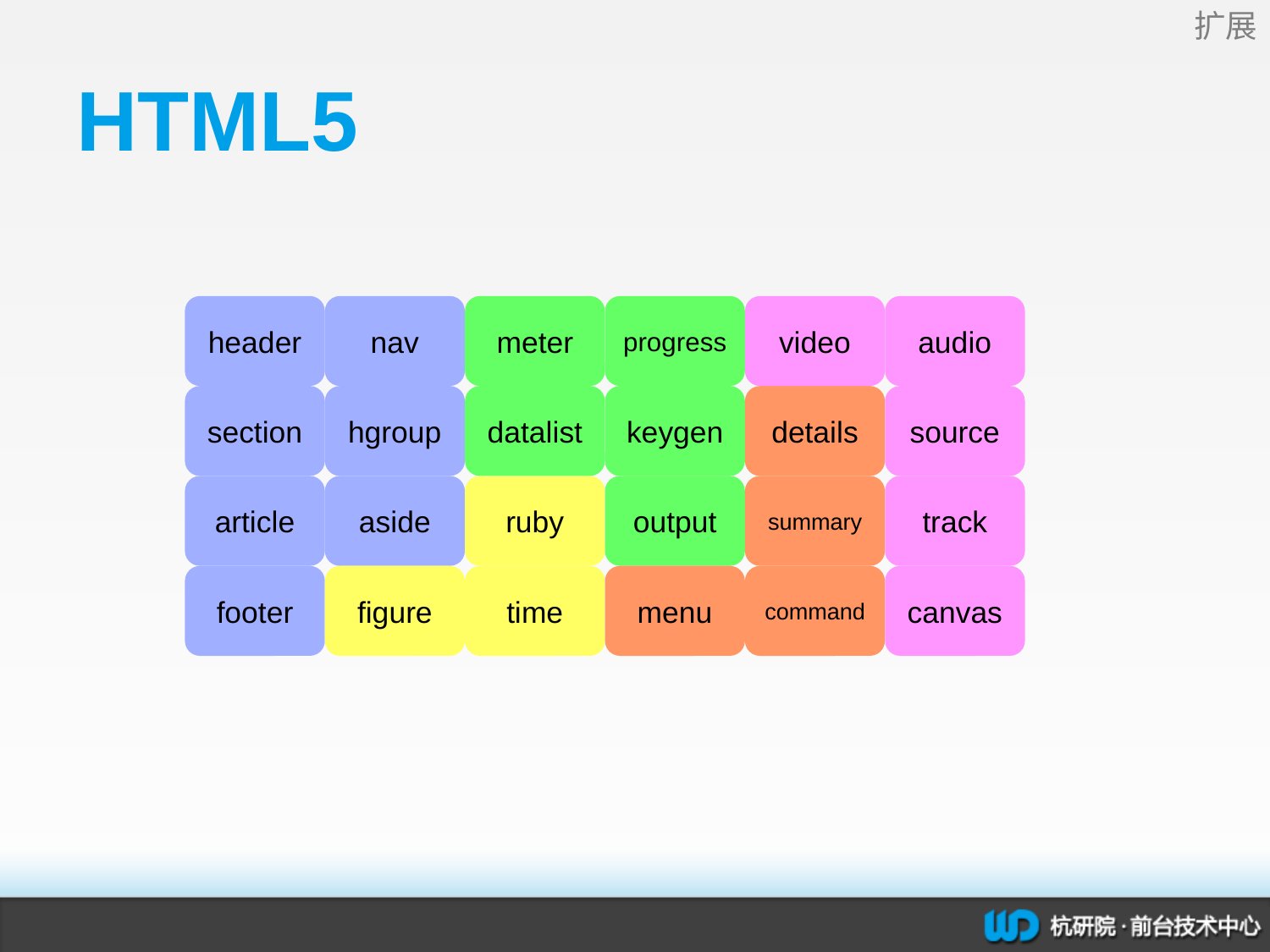

扩展
# HTML5

header
nav
meter
progress
video
audio
section
hgroup
datalist
keygen
details
source
article
aside
ruby
output
summary
track
footer
figure
time
menu
command
canvas